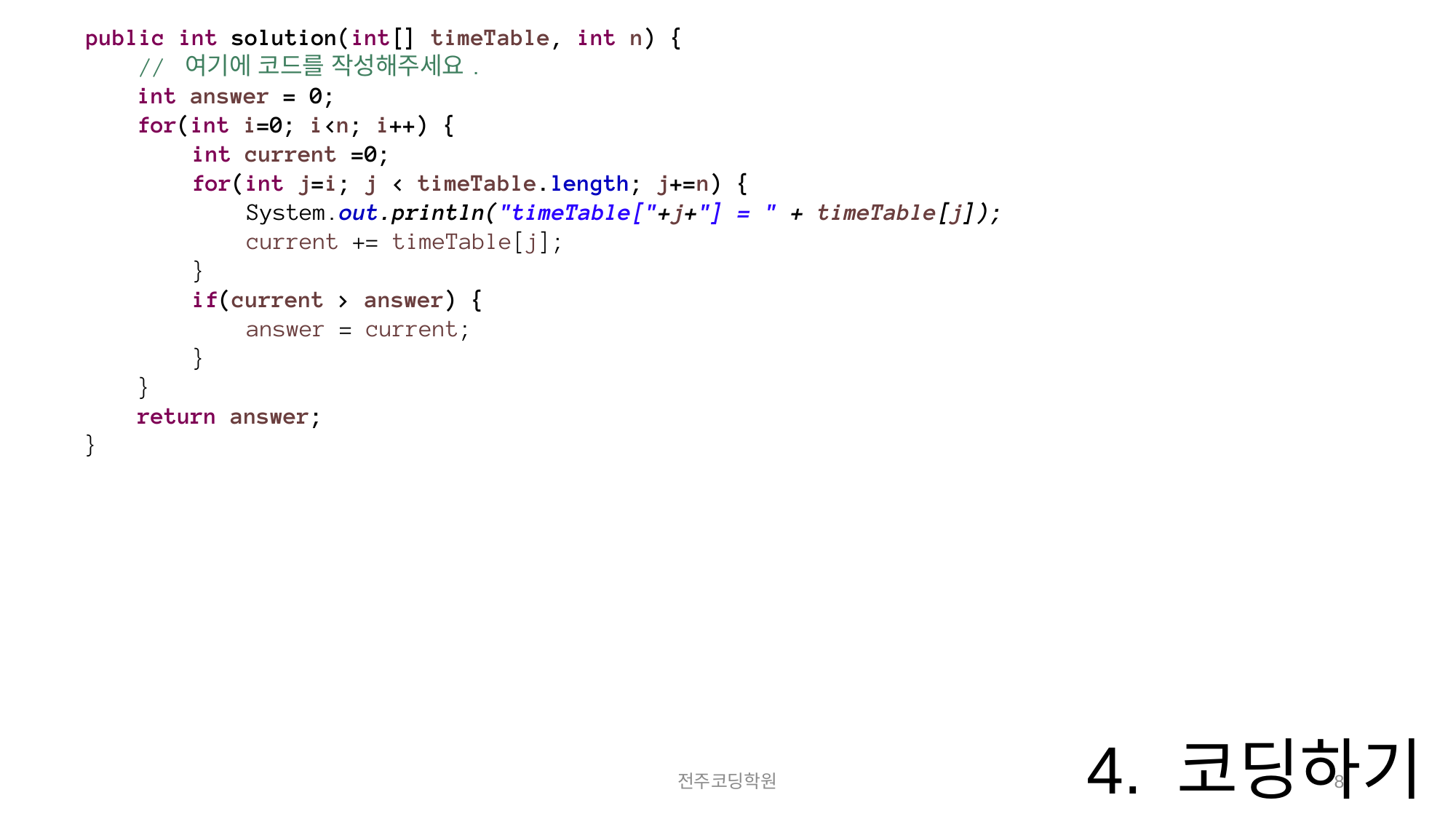

public int solution(int[] timeTable, int n) {
    // 여기에 코드를 작성해주세요.
        int answer = 0;
        for(int i=0; i<n; i++) {
        int current =0;
        for(int j=i; j < timeTable.length; j+=n) {
        System.out.println("timeTable["+j+"] = " + timeTable[j]);
        current += timeTable[j];
        }
        if(current > answer) {
        answer = current;
        }
        }
        return answer;
    }

# 4. 코딩하기
전주코딩학원
8